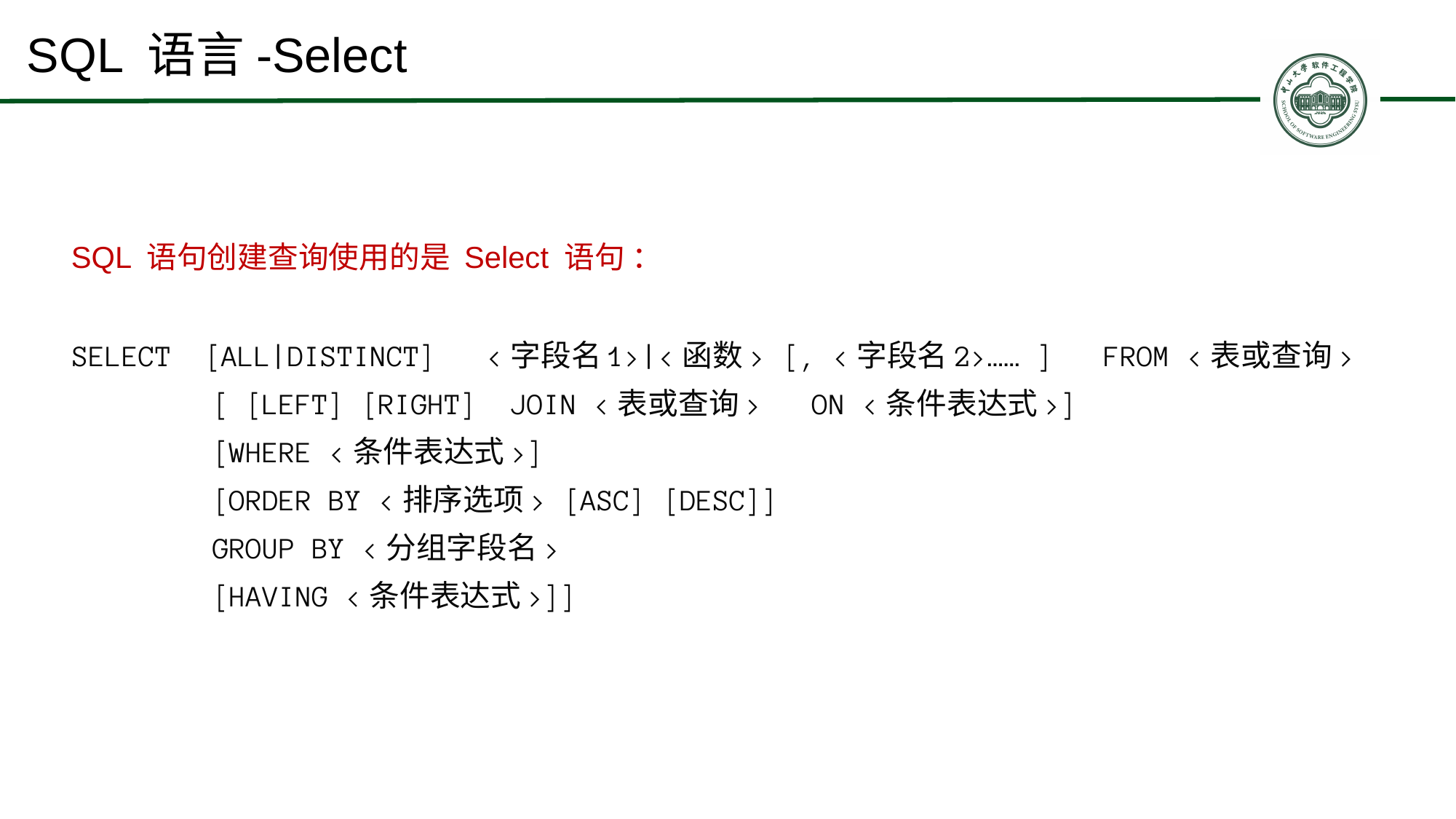

# SQL 语言-Select
  SQL 语句创建查询使用的是 Select 语句 ：

   SELECT  [ALL|DISTINCT]   <字段名1>|<函数> [, <字段名2>…… ]   FROM <表或查询>
          [ [LEFT] [RIGHT]  JOIN <表或查询>   ON <条件表达式>]
          [WHERE <条件表达式>]
          [ORDER BY <排序选项> [ASC] [DESC]]
          GROUP BY <分组字段名>
          [HAVING <条件表达式>]]